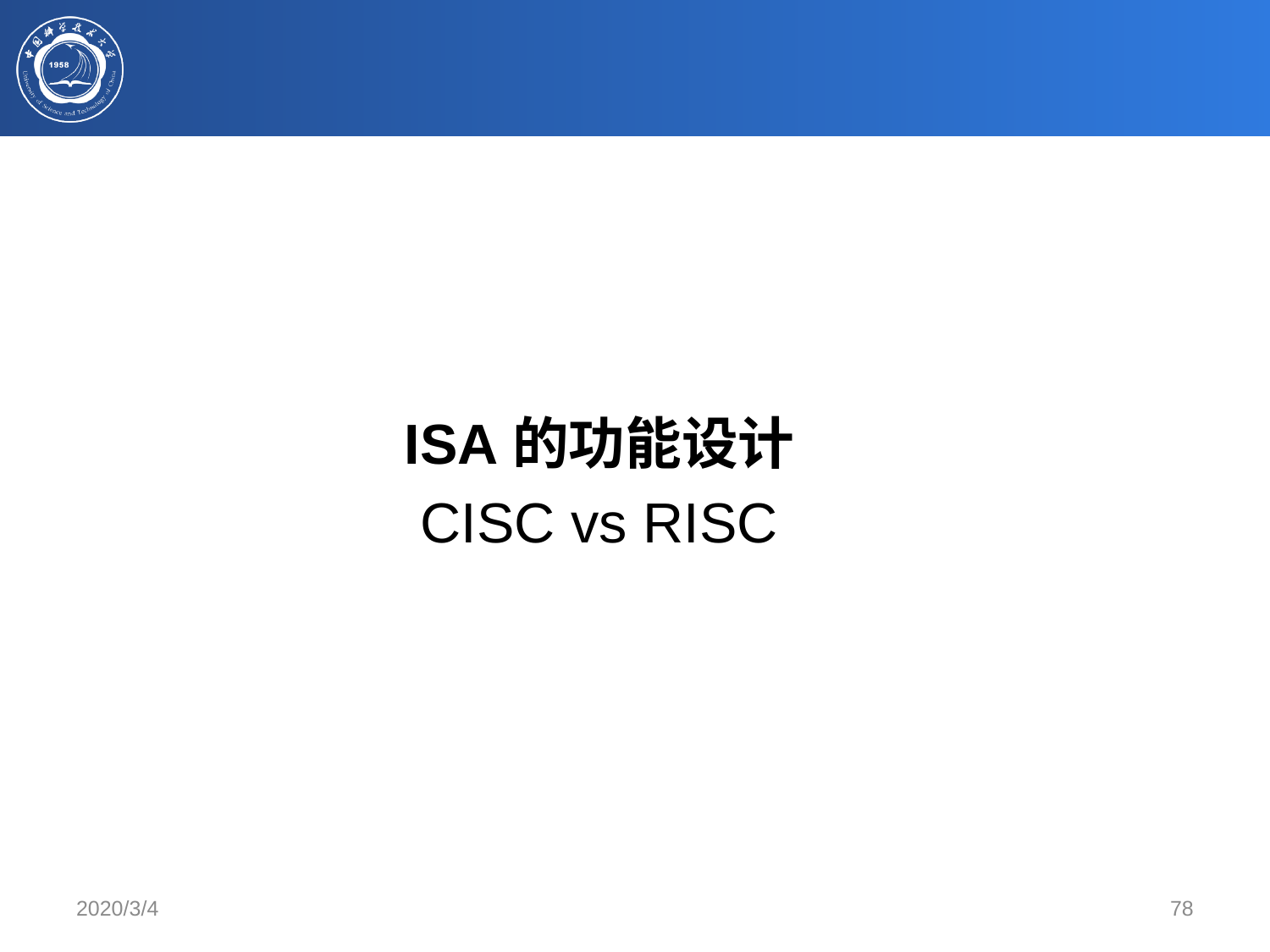

#
ISA的功能设计
CISC vs RISC

2020/3/4
78